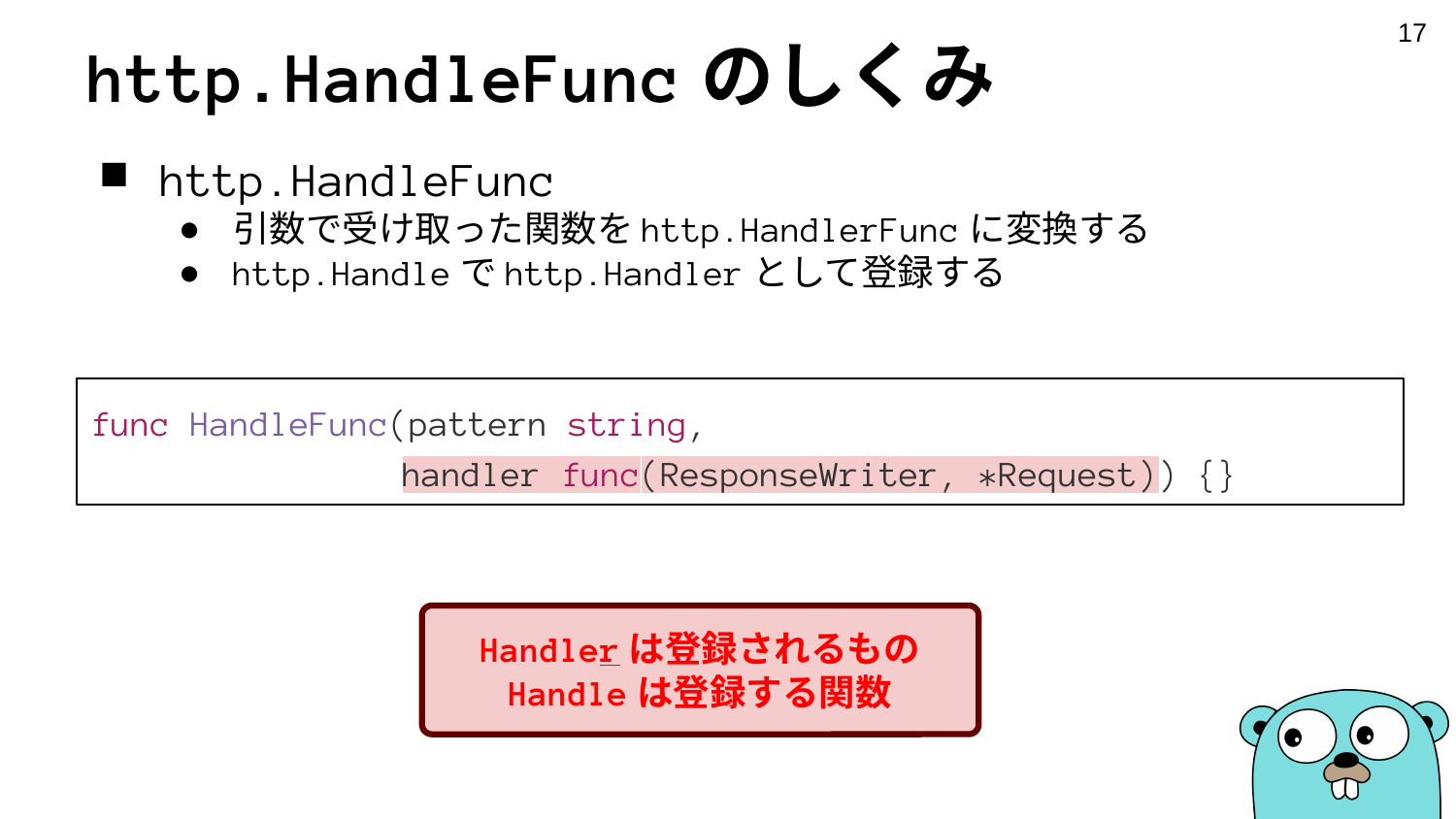

17
# http.HandleFuncのしくみ
http.HandleFunc
引数で受け取った関数をhttp.HandlerFuncに変換する
http.Handleでhttp.Handlerとして登録する
func HandleFunc(pattern string,
 handler func(ResponseWriter, *Request)) {}
Handlerは登録されるもの
Handleは登録する関数